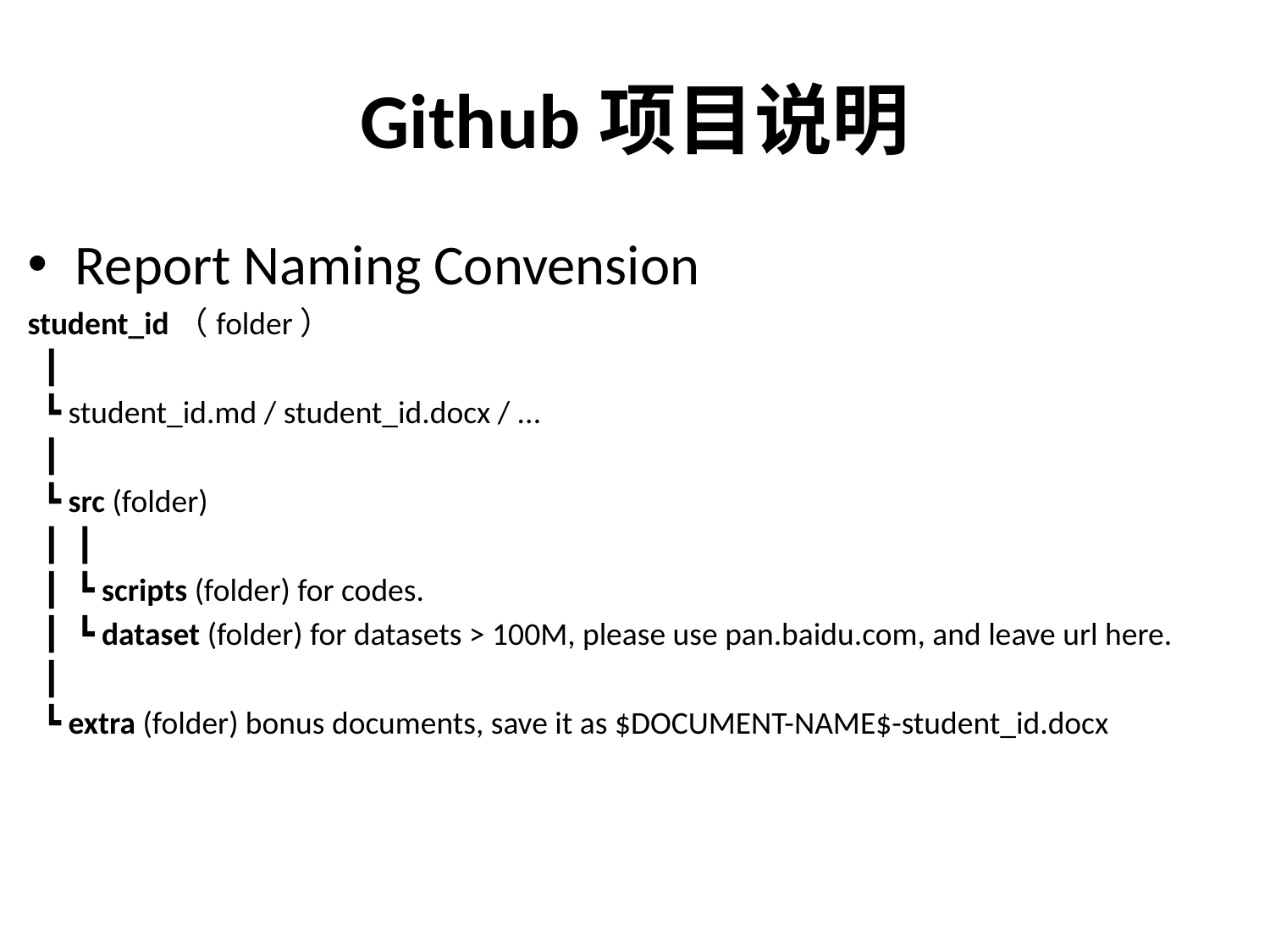

# Github项目说明
Report Naming Convension
student_id（folder）
  ┃
  ┗ student_id.md / student_id.docx / ...
  ┃
  ┗ src (folder)
  ┃  ┃
  ┃  ┗ scripts (folder) for codes.
  ┃  ┗ dataset (folder) for datasets > 100M, please use pan.baidu.com, and leave url here.
  ┃
  ┗ extra (folder) bonus documents, save it as $DOCUMENT-NAME$-student_id.docx